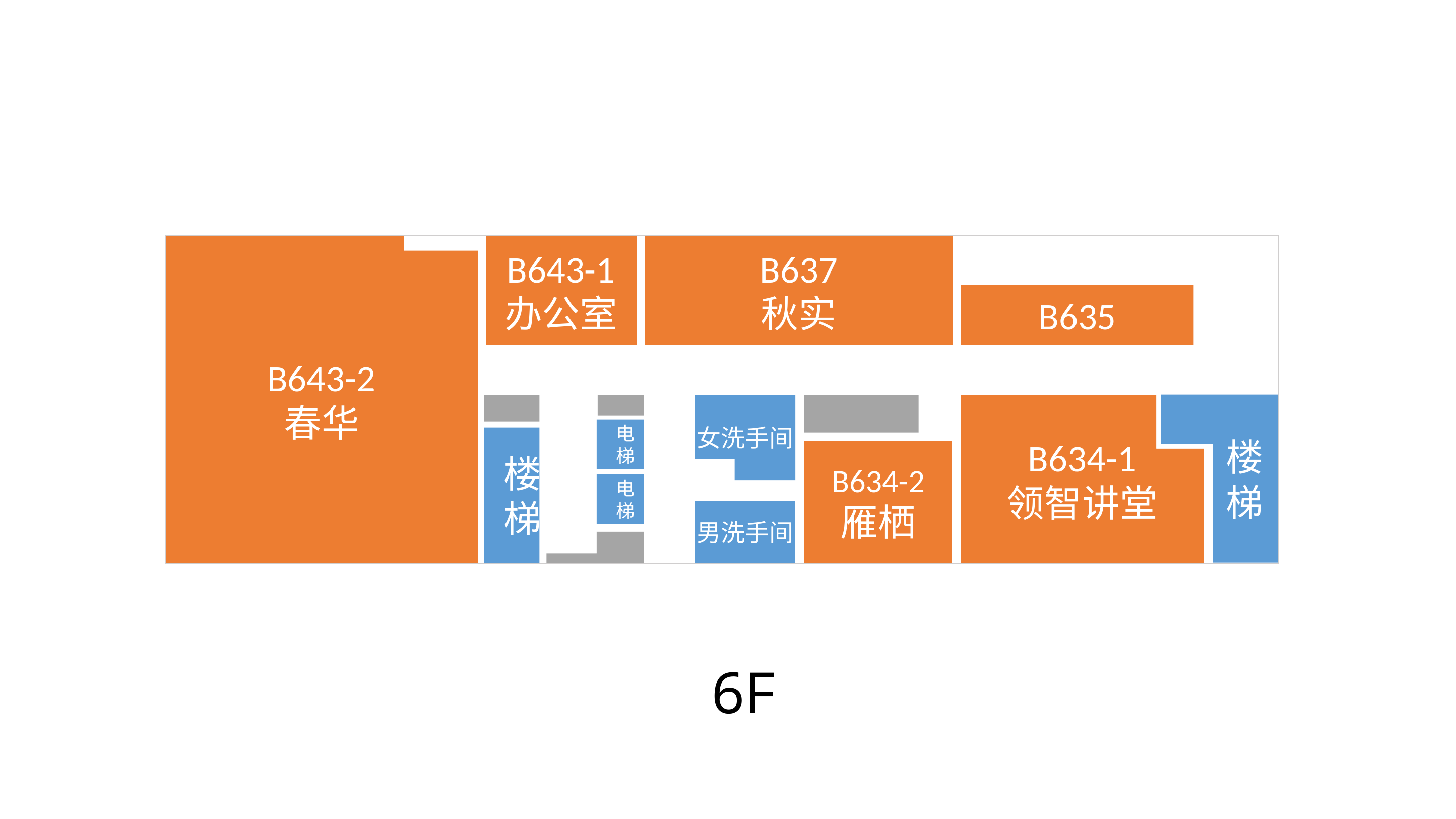

B643-2
春华
B643-1
办公室
B637
秋实
B635
楼
梯
女洗手间

B634-1
领智讲堂

电梯
楼梯
B634-2
雁栖
电梯
男洗手间

6F